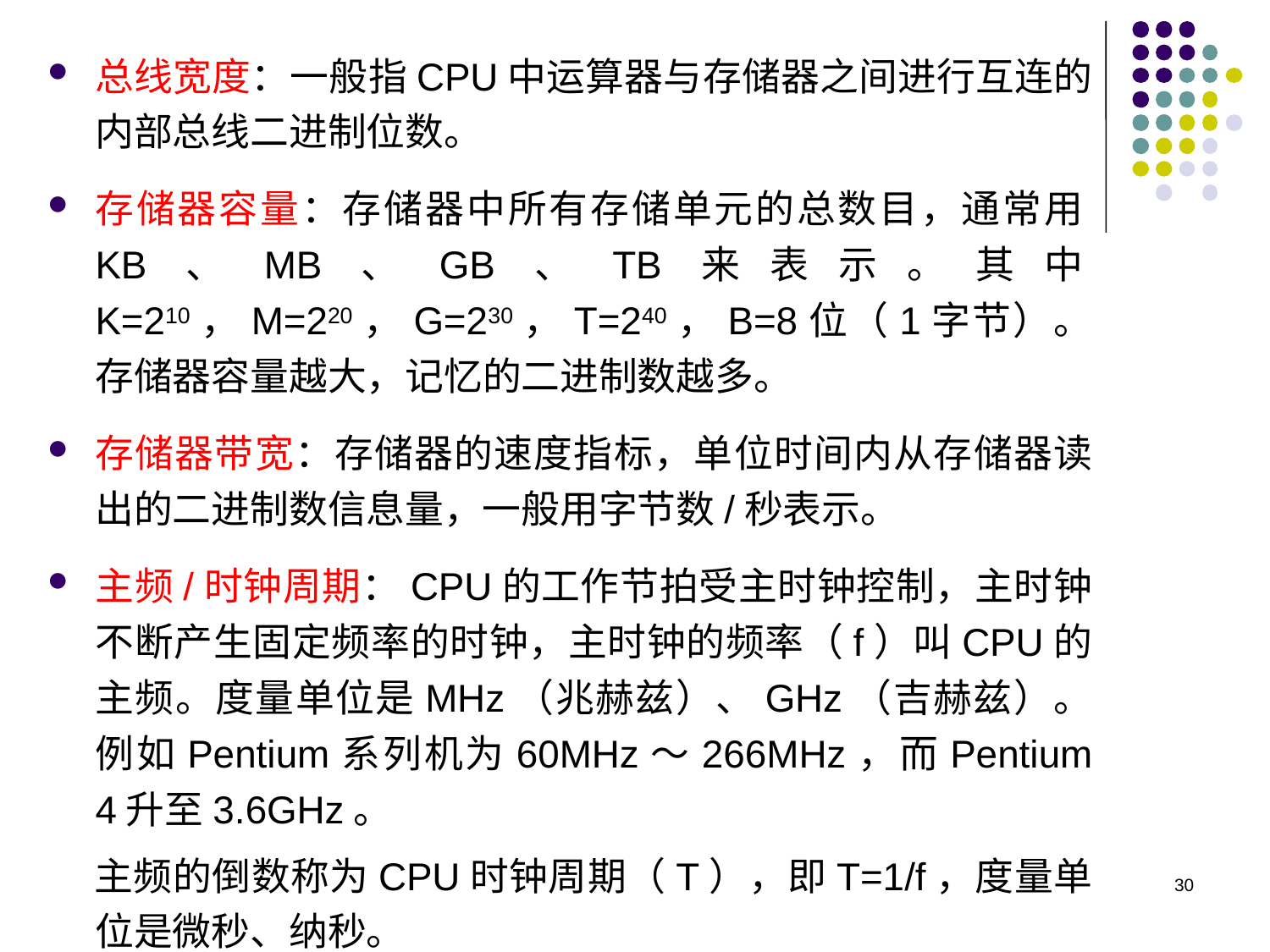

总线宽度：一般指CPU中运算器与存储器之间进行互连的内部总线二进制位数。
存储器容量：存储器中所有存储单元的总数目，通常用KB、MB、GB、TB来表示。其中K=210，M=220，G=230，T=240，B=8位（1字节）。存储器容量越大，记忆的二进制数越多。
存储器带宽：存储器的速度指标，单位时间内从存储器读出的二进制数信息量，一般用字节数/秒表示。
主频/时钟周期：CPU的工作节拍受主时钟控制，主时钟不断产生固定频率的时钟，主时钟的频率（f）叫CPU的主频。度量单位是MHz（兆赫兹）、GHz（吉赫兹）。例如Pentium系列机为60MHz～266MHz，而Pentium 4升至3.6GHz。
    主频的倒数称为CPU时钟周期（T），即T=1/f，度量单位是微秒、纳秒。

30